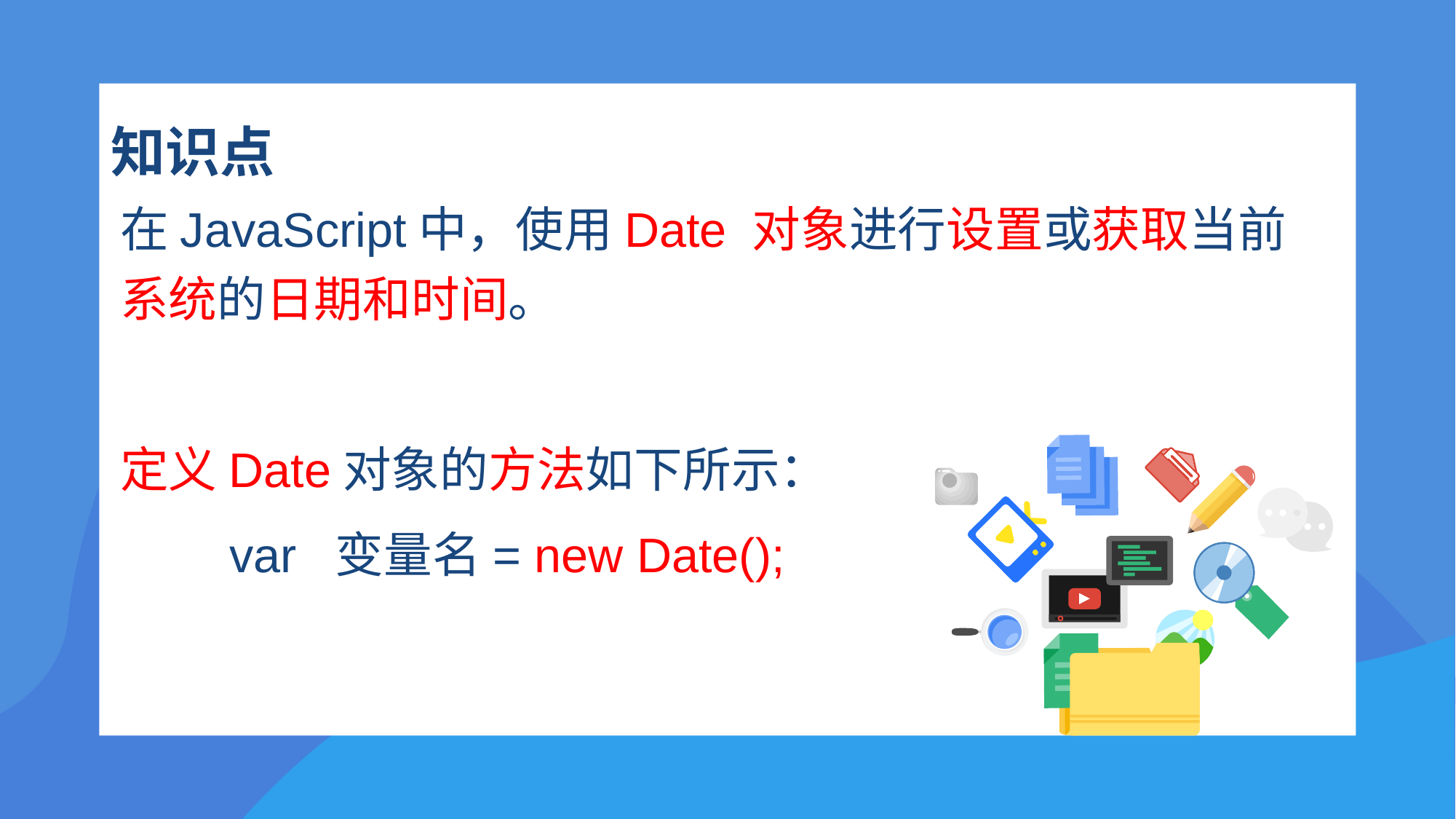

# 知识点
在JavaScript中，使用Date 对象进行设置或获取当前系统的日期和时间。

定义Date对象的方法如下所示：
	var  变量名= new Date();